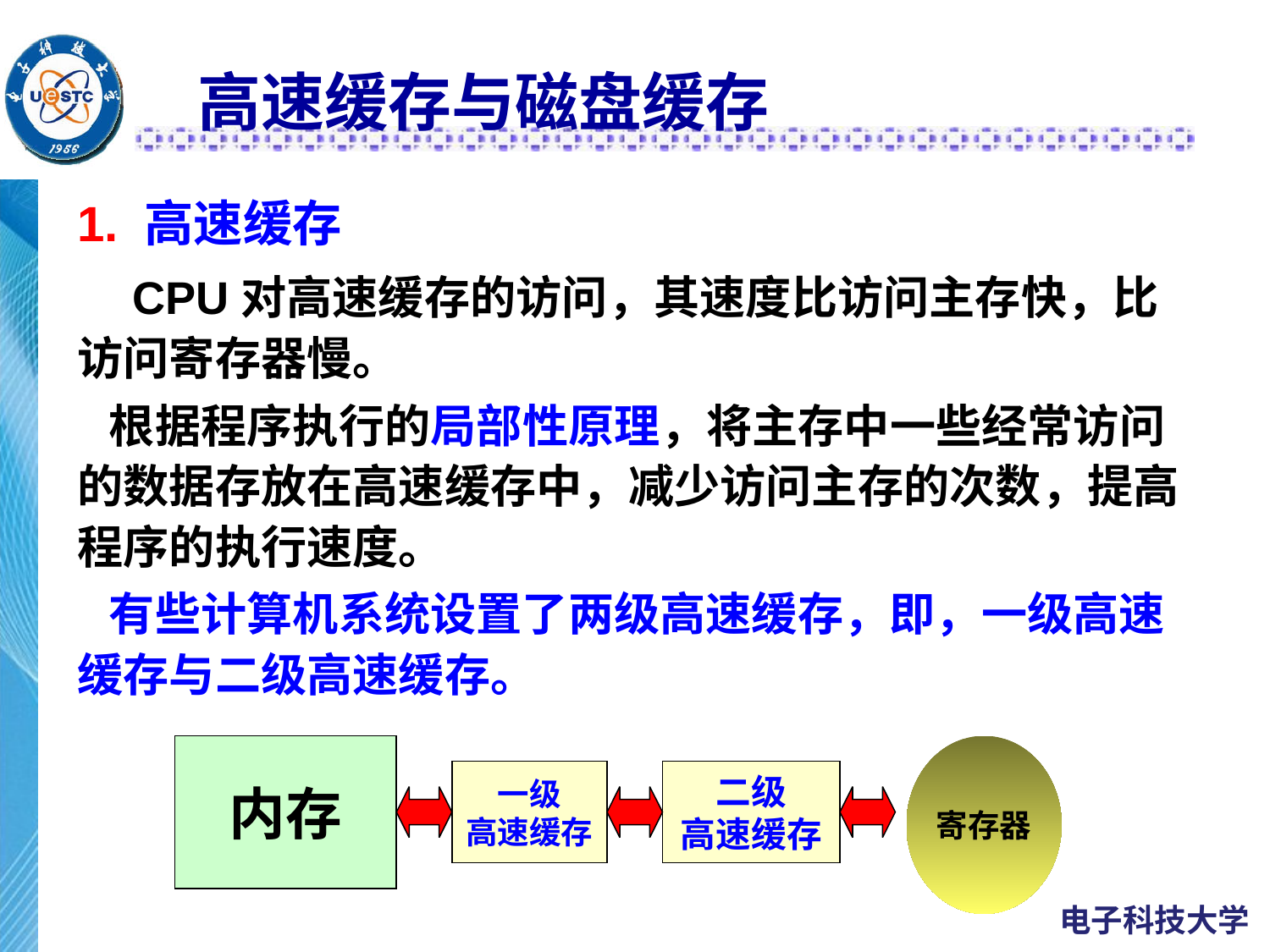

高速缓存与磁盘缓存
1. 高速缓存
    CPU对高速缓存的访问，其速度比访问主存快，比访问寄存器慢。
  根据程序执行的局部性原理，将主存中一些经常访问的数据存放在高速缓存中，减少访问主存的次数，提高程序的执行速度。
  有些计算机系统设置了两级高速缓存，即，一级高速缓存与二级高速缓存。
内存
寄存器
一级
高速缓存
二级
高速缓存